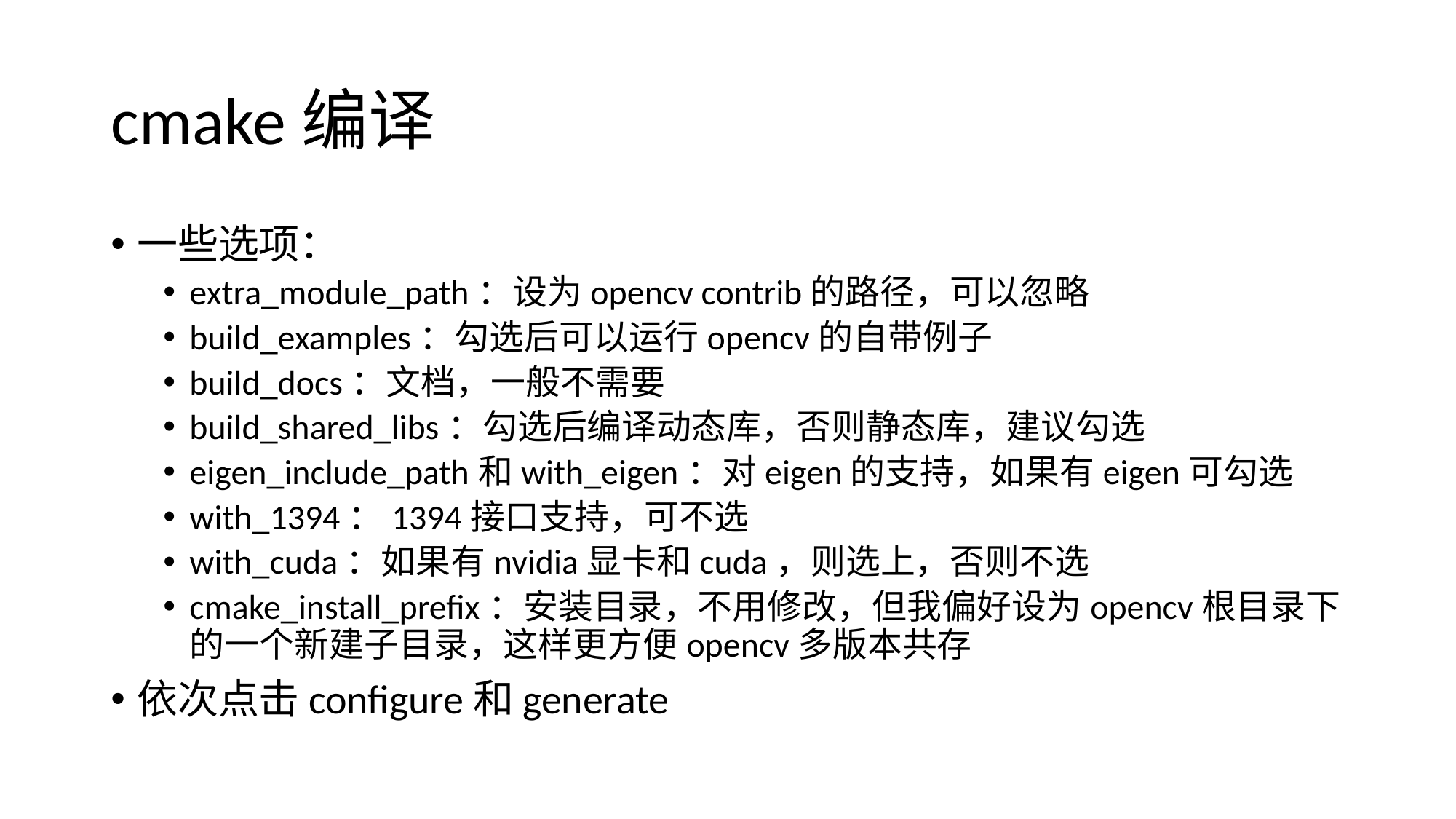

# cmake编译
一些选项：
extra_module_path：设为opencv contrib的路径，可以忽略
build_examples：勾选后可以运行opencv的自带例子
build_docs：文档，一般不需要
build_shared_libs：勾选后编译动态库，否则静态库，建议勾选
eigen_include_path和with_eigen：对eigen的支持，如果有eigen可勾选
with_1394：1394接口支持，可不选
with_cuda：如果有nvidia显卡和cuda，则选上，否则不选
cmake_install_prefix：安装目录，不用修改，但我偏好设为opencv根目录下的一个新建子目录，这样更方便opencv多版本共存
依次点击configure和generate